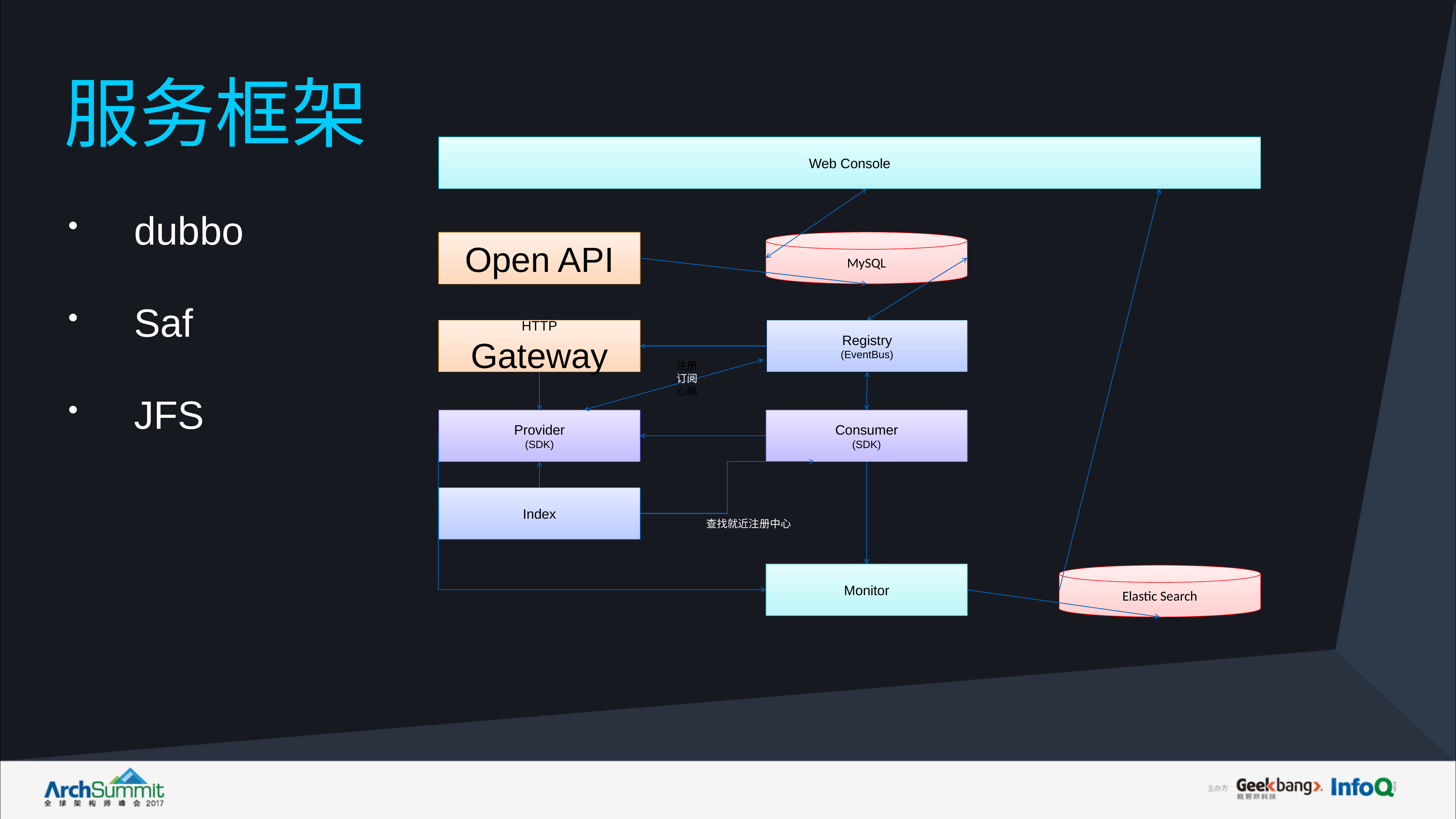

# 服务框架
Web Console
MySQL
Open API
Registry
(EventBus)
HTTP
Gateway
注册
订阅
心跳
Consumer
(SDK)
Provider
(SDK)
Index
查找就近注册中心
Monitor
Elastic Search
dubbo
Saf
JFS